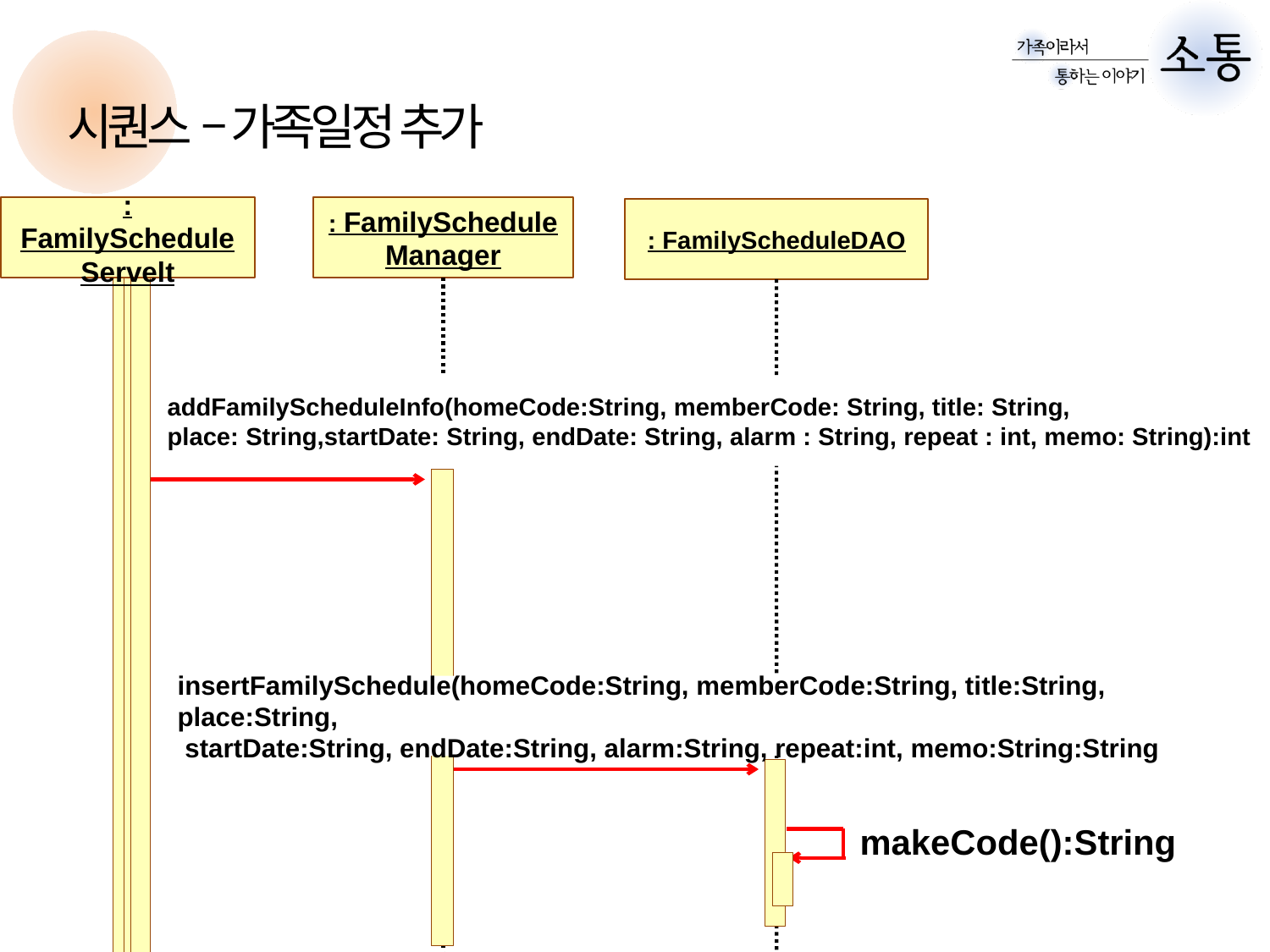

시퀀스 – 가족일정 추가
: FamilySchedule
Servelt
: FamilySchedule
Manager
: FamilyScheduleDAO

addFamilyScheduleInfo(homeCode:String, memberCode: String, title: String,
place: String,startDate: String, endDate: String, alarm : String, repeat : int, memo: String):int

insertFamilySchedule(homeCode:String, memberCode:String, title:String, place:String,
 startDate:String, endDate:String, alarm:String, repeat:int, memo:String:String

makeCode():String